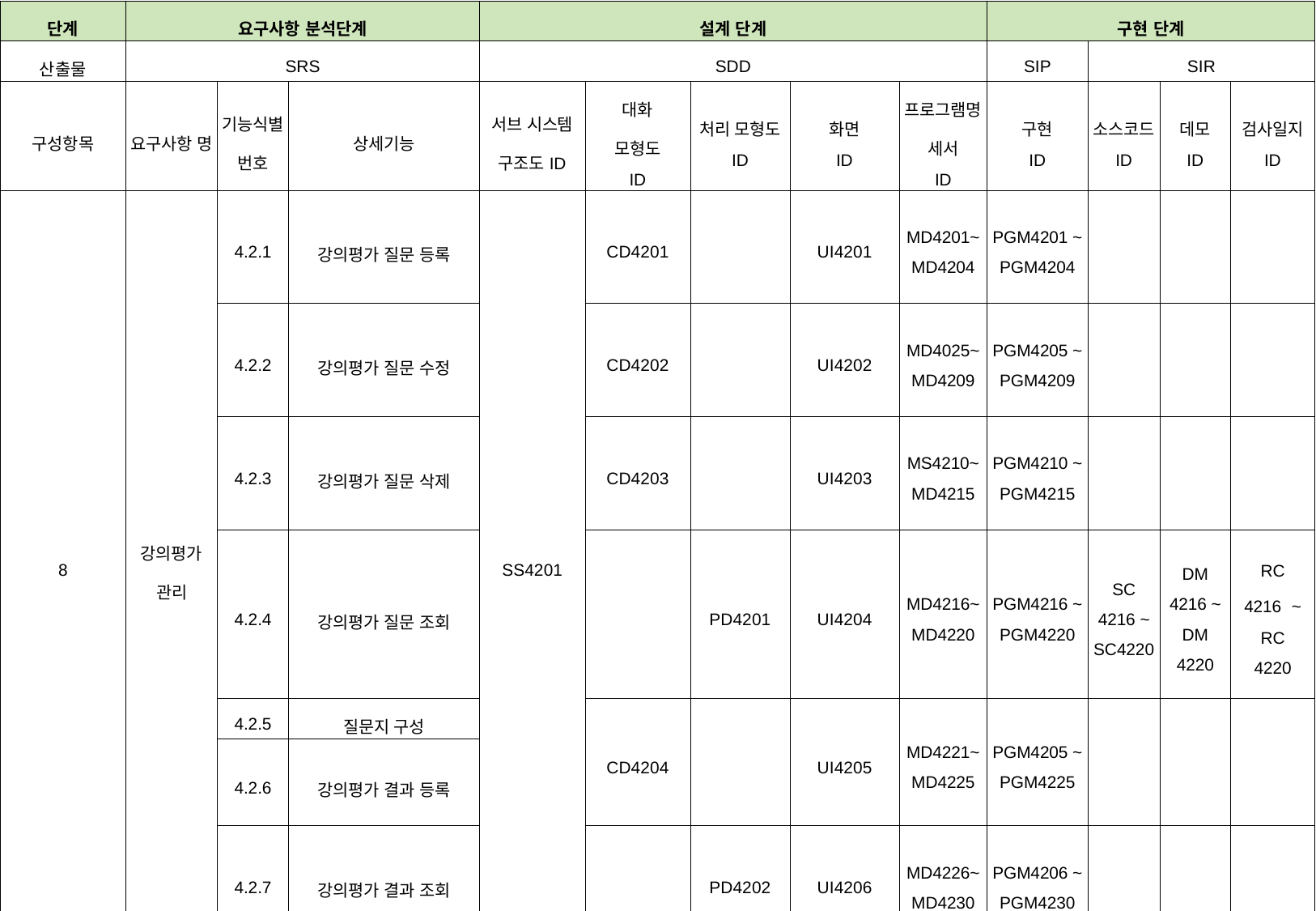

| 단계 | 요구사항 분석단계 |  |  | 설계 단계 |  |  |  |  | 구현 단계 |  |  |  |
| --- | --- | --- | --- | --- | --- | --- | --- | --- | --- | --- | --- | --- |
| 산출물 | SRS |  |  | SDD |  |  |  |  | SIP | SIR |  |  |
| 구성항목 | 요구사항 명 | 기능식별 번호 | 상세기능 | 서브 시스템 구조도ID | 대화 모형도 ID | 처리 모형도 ID | 화면 ID | 프로그램명세서 ID | 구현 ID | 소스코드 ID | 데모 ID | 검사일지 ID |
| 8 | 강의평가 관리 | 4.2.1 | 강의평가 질문 등록 | SS4201 | CD4201 |  | UI4201 | MD4201~ MD4204 | PGM4201 ~ PGM4204 |  |  |  |
|  |  | 4.2.2 | 강의평가 질문 수정 |  | CD4202 |  | UI4202 | MD4025~ MD4209 | PGM4205 ~ PGM4209 |  |  |  |
|  |  | 4.2.3 | 강의평가 질문 삭제 |  | CD4203 |  | UI4203 | MS4210~ MD4215 | PGM4210 ~ PGM4215 |  |  |  |
|  |  | 4.2.4 | 강의평가 질문 조회 |  |  | PD4201 | UI4204 | MD4216~ MD4220 | PGM4216 ~ PGM4220 | SC 4216 ~ SC4220 | DM 4216 ~ DM 4220 | RC 4216 ~ RC 4220 |
|  |  | 4.2.5 | 질문지 구성 |  | CD4204 |  | UI4205 | MD4221~ MD4225 | PGM4205 ~ PGM4225 |  |  |  |
|  |  | 4.2.6 | 강의평가 결과 등록 |  |  |  |  |  |  |  |  |  |
|  |  | 4.2.7 | 강의평가 결과 조회 |  |  | PD4202 | UI4206 | MD4226~ MD4230 | PGM4206 ~ PGM4230 |  |  |  |

36